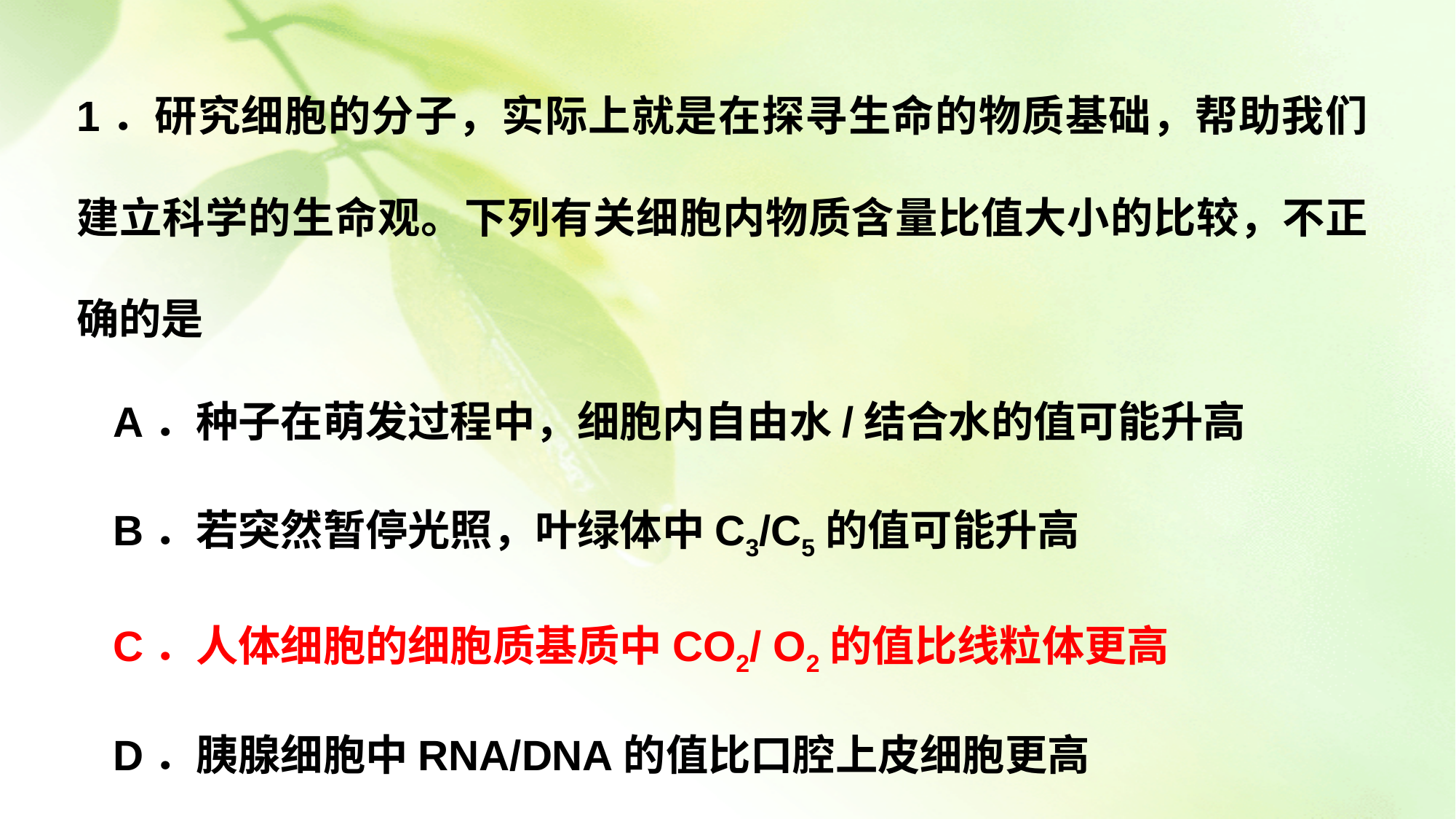

1．研究细胞的分子，实际上就是在探寻生命的物质基础，帮助我们建立科学的生命观。下列有关细胞内物质含量比值大小的比较，不正确的是
A．种子在萌发过程中，细胞内自由水/结合水的值可能升高
B．若突然暂停光照，叶绿体中C3/C5的值可能升高
C．人体细胞的细胞质基质中CO2/ O2的值比线粒体更高
D．胰腺细胞中RNA/DNA的值比口腔上皮细胞更高